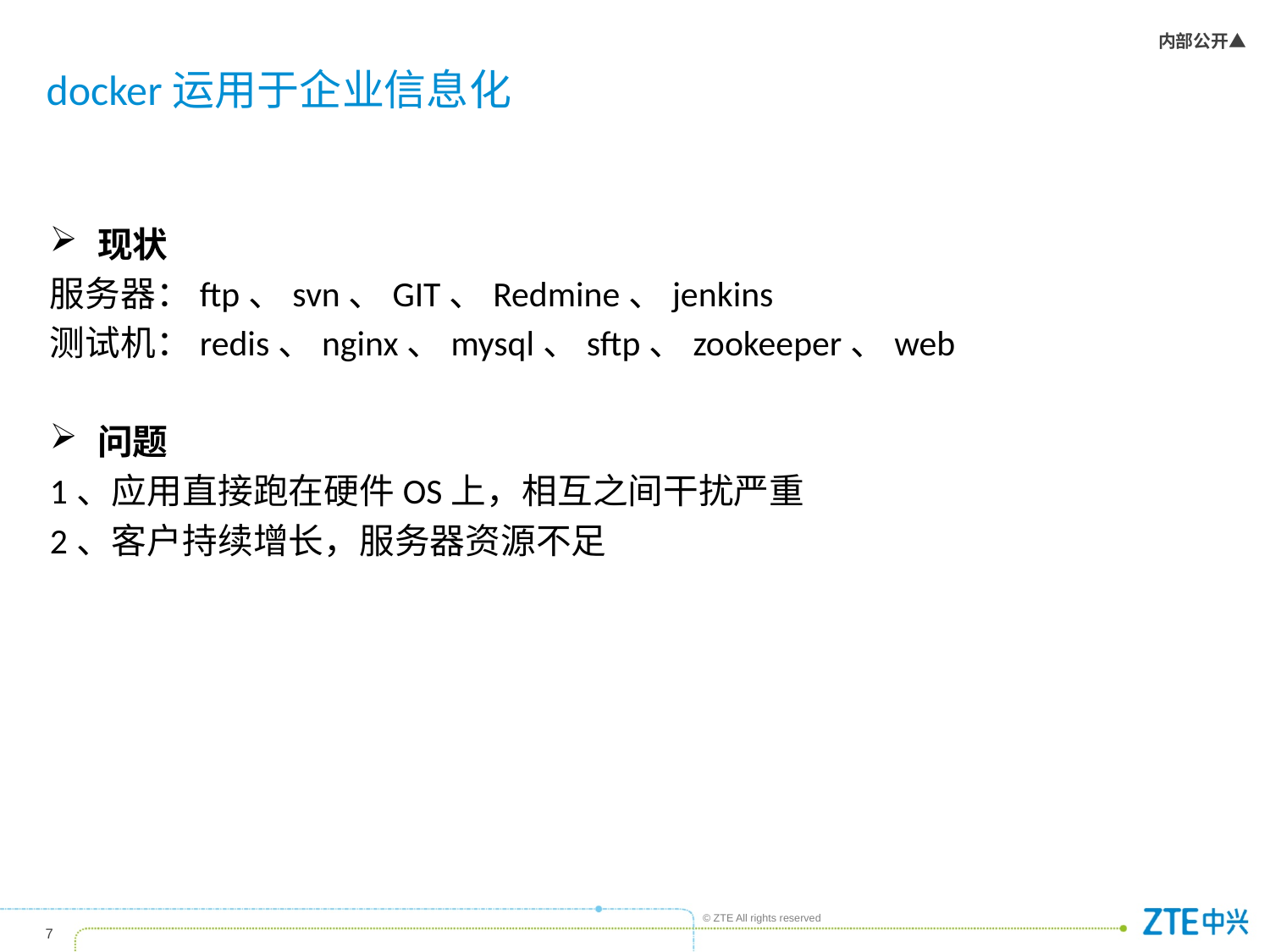

# docker运用于企业信息化
现状
服务器：ftp、svn、GIT、Redmine、jenkins
测试机：redis、nginx、mysql、sftp、zookeeper、web

问题
1、应用直接跑在硬件OS上，相互之间干扰严重
2、客户持续增长，服务器资源不足